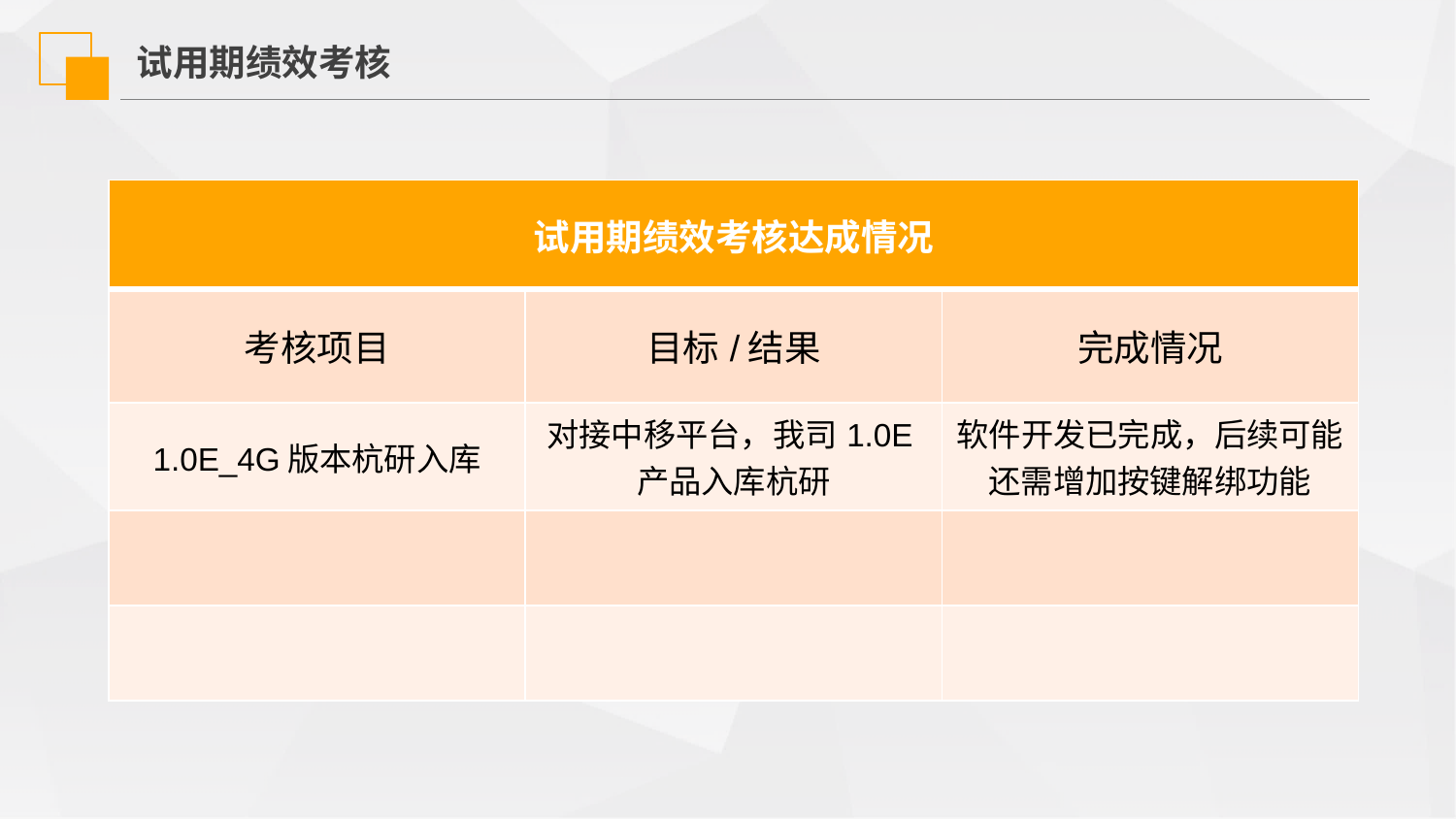

试用期绩效考核
| 试用期绩效考核达成情况 |  |  |
| --- | --- | --- |
| 考核项目 | 目标/结果 | 完成情况 |
| 1.0E\_4G版本杭研入库 | 对接中移平台，我司1.0E产品入库杭研 | 软件开发已完成，后续可能还需增加按键解绑功能 |
|  |  |  |
|  |  |  |